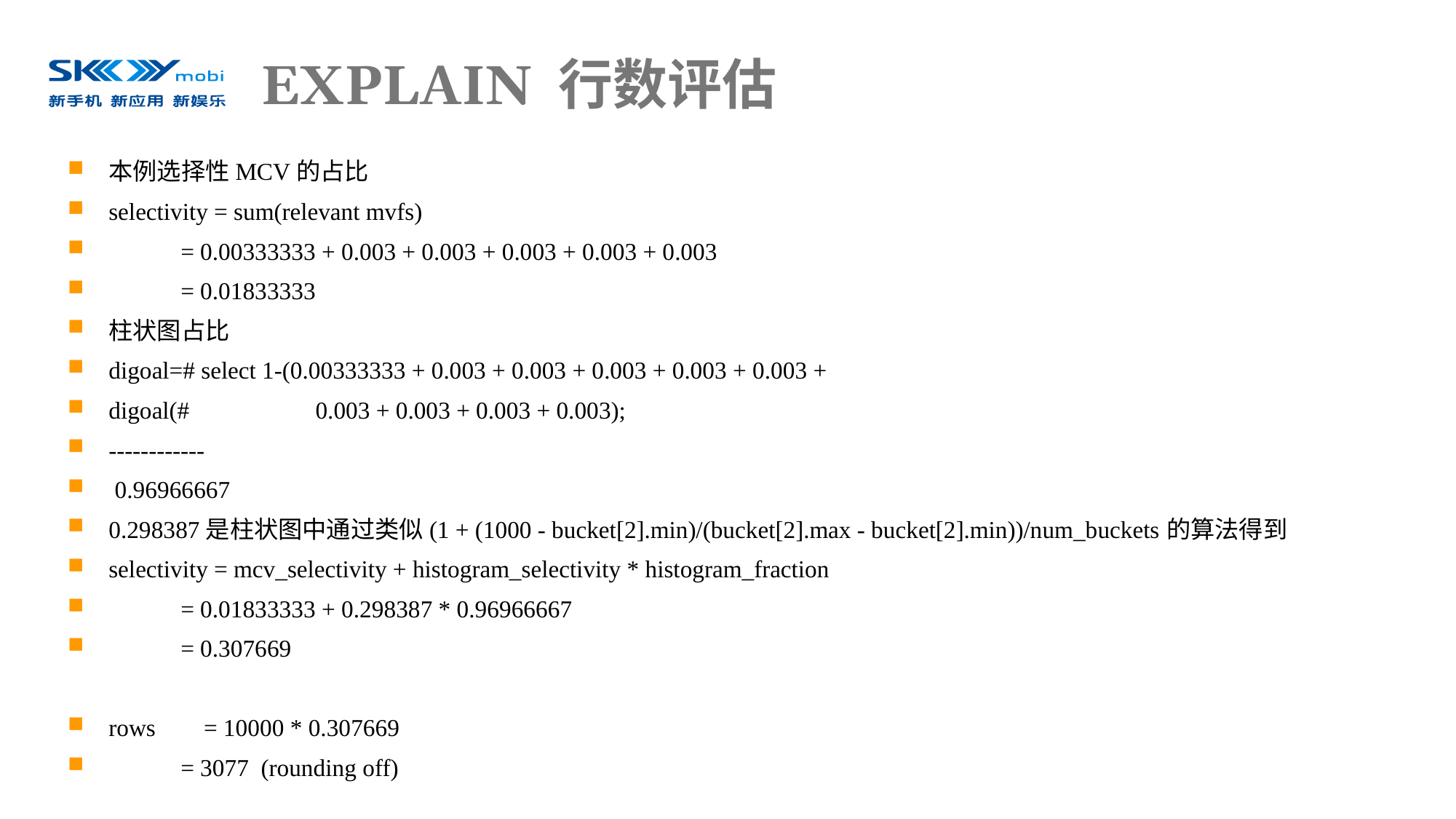

# EXPLAIN 行数评估
本例选择性MCV的占比
selectivity = sum(relevant mvfs)
            = 0.00333333 + 0.003 + 0.003 + 0.003 + 0.003 + 0.003
            = 0.01833333
柱状图占比
digoal=# select 1-(0.00333333 + 0.003 + 0.003 + 0.003 + 0.003 + 0.003 +
digoal(#                     0.003 + 0.003 + 0.003 + 0.003);
------------
 0.96966667
0.298387是柱状图中通过类似(1 + (1000 - bucket[2].min)/(bucket[2].max - bucket[2].min))/num_buckets的算法得到
selectivity = mcv_selectivity + histogram_selectivity * histogram_fraction
            = 0.01833333 + 0.298387 * 0.96966667
            = 0.307669

rows        = 10000 * 0.307669
            = 3077  (rounding off)